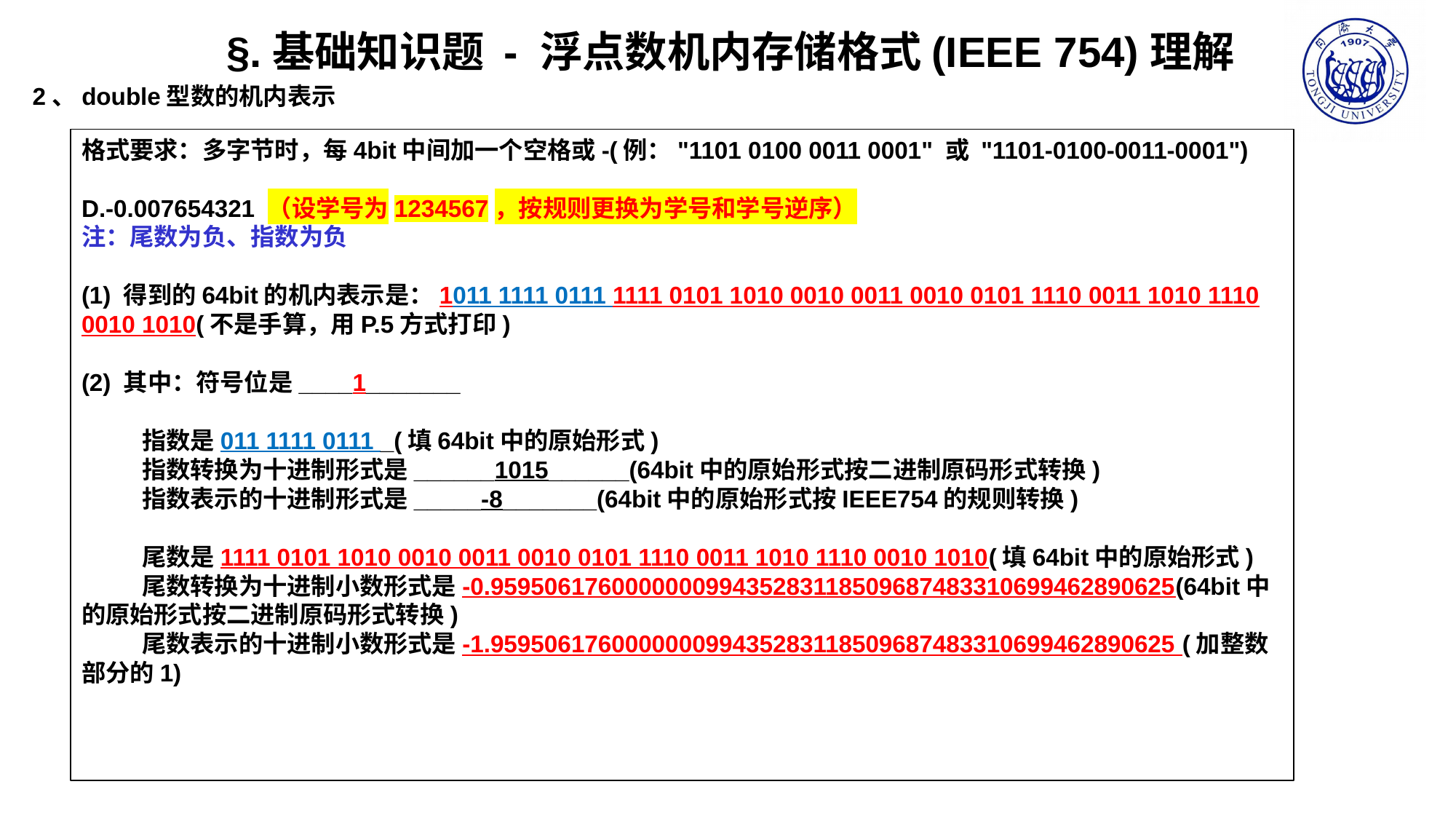

§.基础知识题 - 浮点数机内存储格式(IEEE 754)理解
2、double型数的机内表示
格式要求：多字节时，每4bit中间加一个空格或-(例："1101 0100 0011 0001" 或 "1101-0100-0011-0001")

D.-0.007654321 （设学号为1234567，按规则更换为学号和学号逆序）
注：尾数为负、指数为负

(1) 得到的64bit的机内表示是：1011 1111 0111 1111 0101 1010 0010 0011 0010 0101 1110 0011 1010 1110 0010 1010(不是手算，用P.5方式打印)

(2) 其中：符号位是____1_______

          指数是011 1111 0111 _(填64bit中的原始形式)
          指数转换为十进制形式是______1015______(64bit中的原始形式按二进制原码形式转换)
          指数表示的十进制形式是_____-8_______(64bit中的原始形式按IEEE754的规则转换)

          尾数是1111 0101 1010 0010 0011 0010 0101 1110 0011 1010 1110 0010 1010(填64bit中的原始形式)
          尾数转换为十进制小数形式是-0.959506176000000099435283118509687483310699462890625(64bit中的原始形式按二进制原码形式转换)
          尾数表示的十进制小数形式是-1.959506176000000099435283118509687483310699462890625 (加整数部分的1)